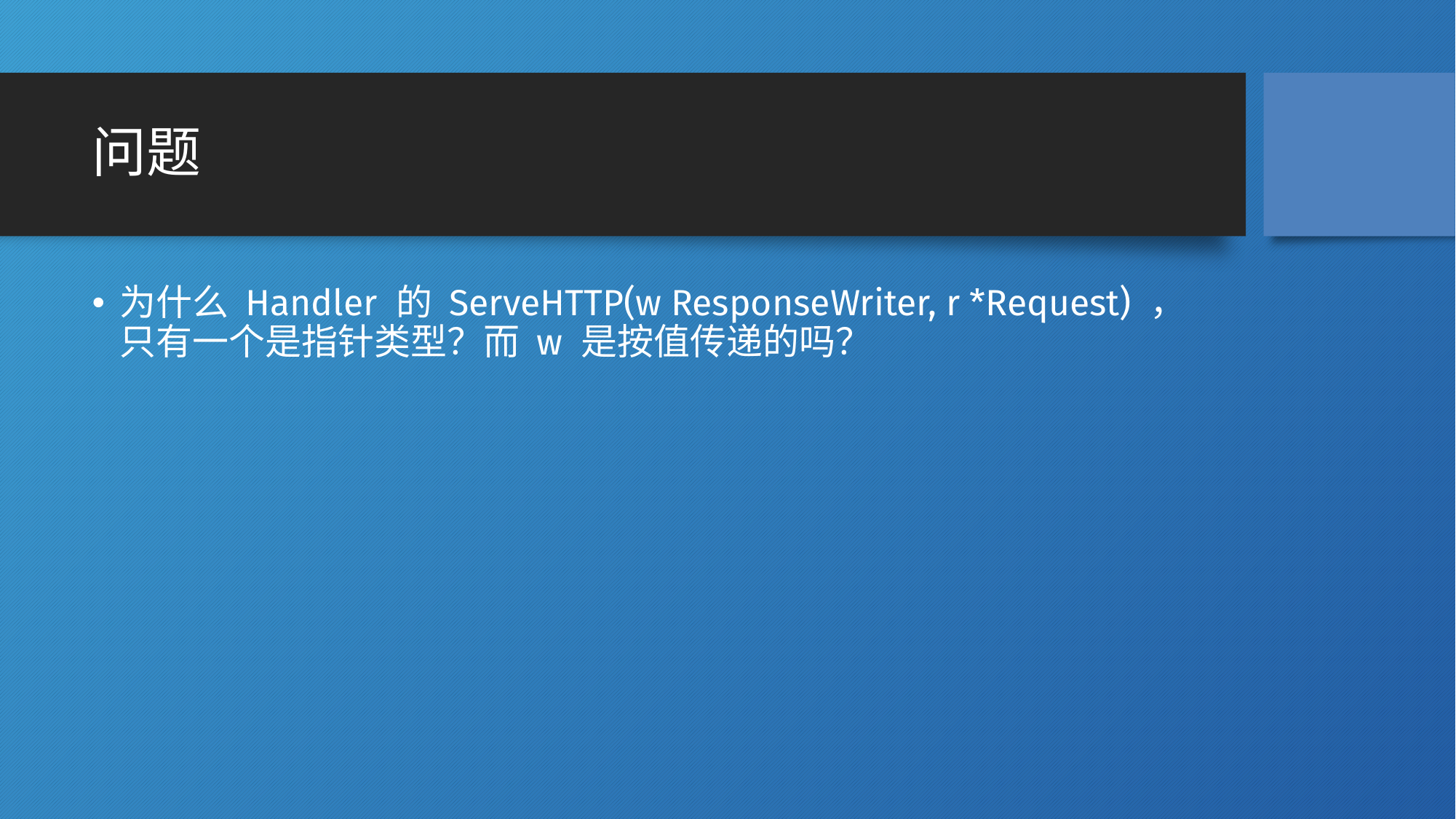

# 问题
为什么 Handler 的 ServeHTTP(w ResponseWriter, r *Request) ，只有一个是指针类型？而 w 是按值传递的吗？